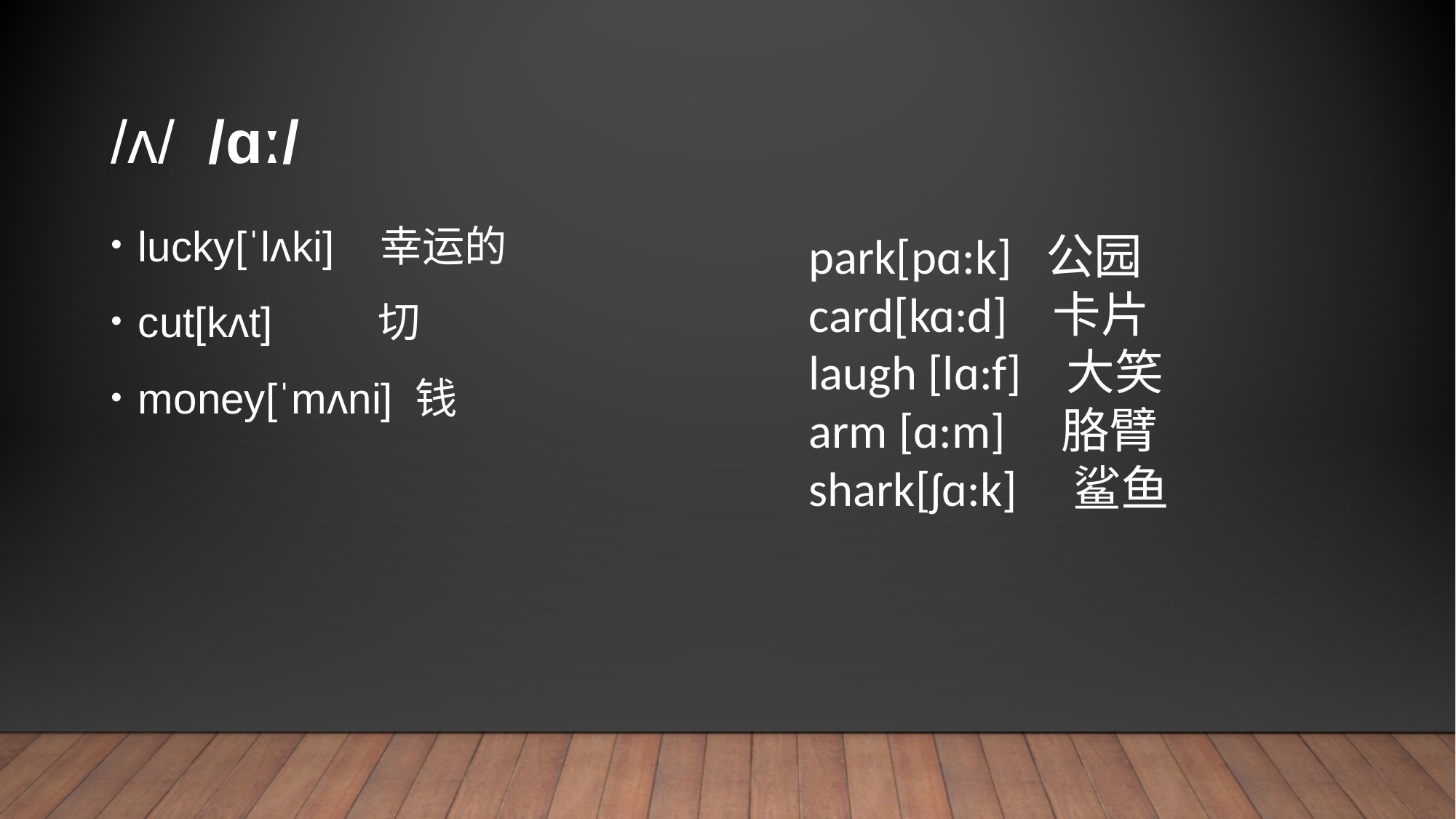

# /ʌ/  /ɑː/
lucky[ˈlʌki]   幸运的
cut[kʌt]        切
money[ˈmʌni] 钱

park[pɑ:k]  公园
card[kɑ:d]   卡片
laugh [lɑ:f]   大笑
arm [ɑ:m]    胳臂
shark[ʃɑ:k]    鲨鱼